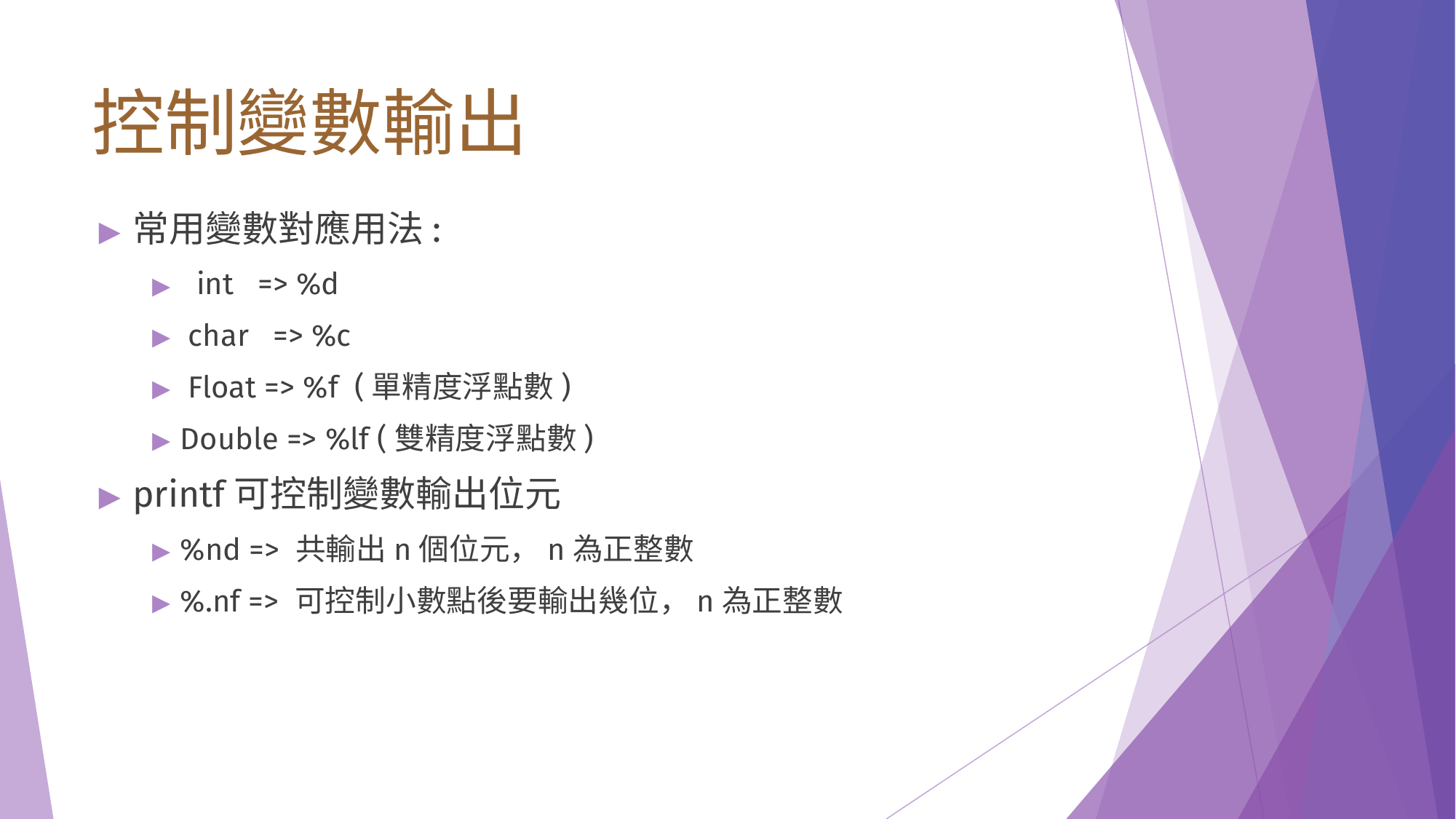

# 控制變數輸出
常用變數對應用法:
  int   => %d
 char   => %c
 Float => %f  (單精度浮點數)
Double => %lf (雙精度浮點數)
printf可控制變數輸出位元
%nd => 共輸出n個位元，n為正整數
%.nf => 可控制小數點後要輸出幾位，n為正整數